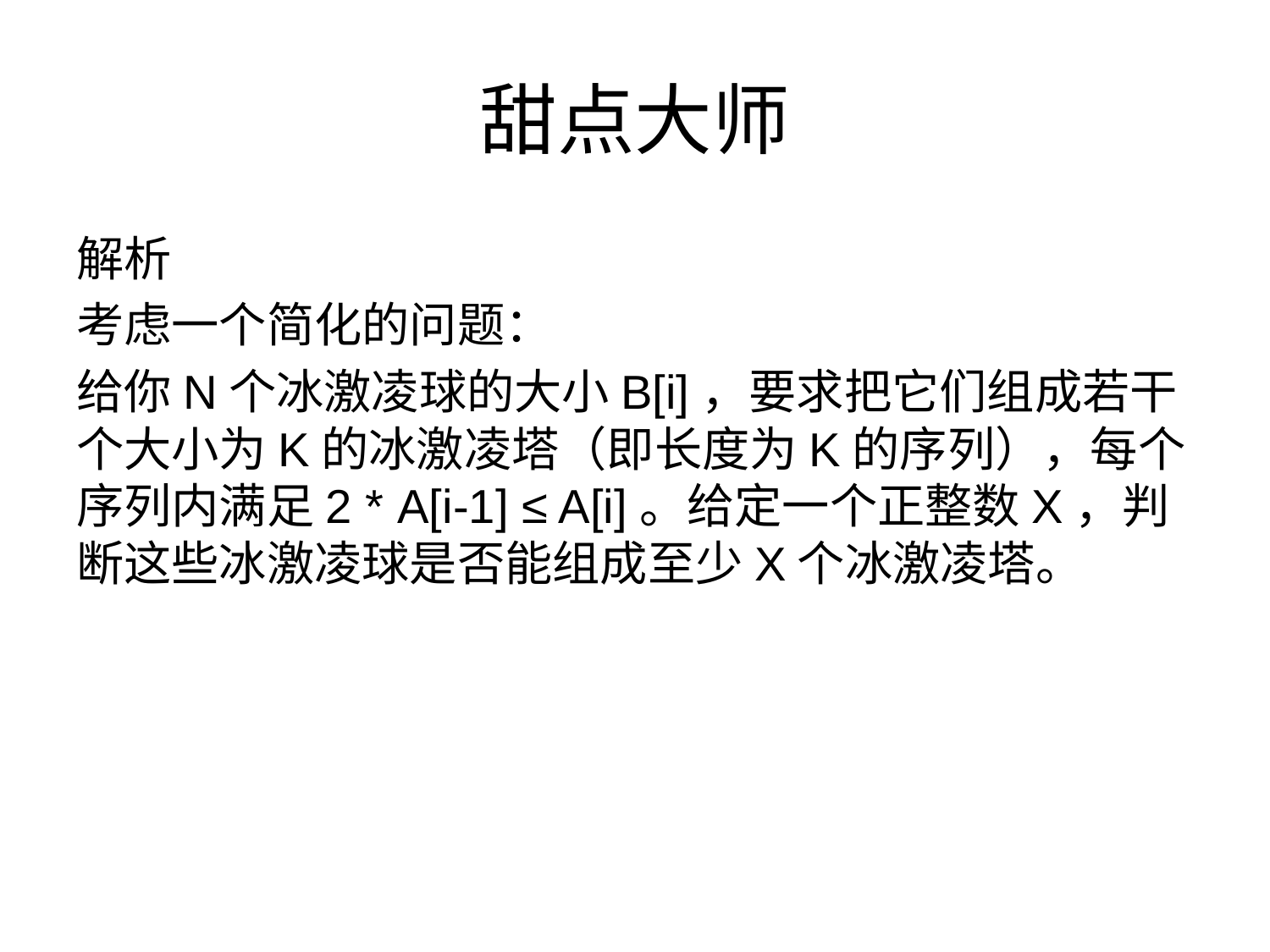

# 甜点大师
解析
考虑一个简化的问题：
给你N个冰激凌球的大小B[i]，要求把它们组成若干个大小为K的冰激凌塔（即长度为K的序列），每个序列内满足2 * A[i-1] ≤ A[i]。给定一个正整数X，判断这些冰激凌球是否能组成至少X个冰激凌塔。